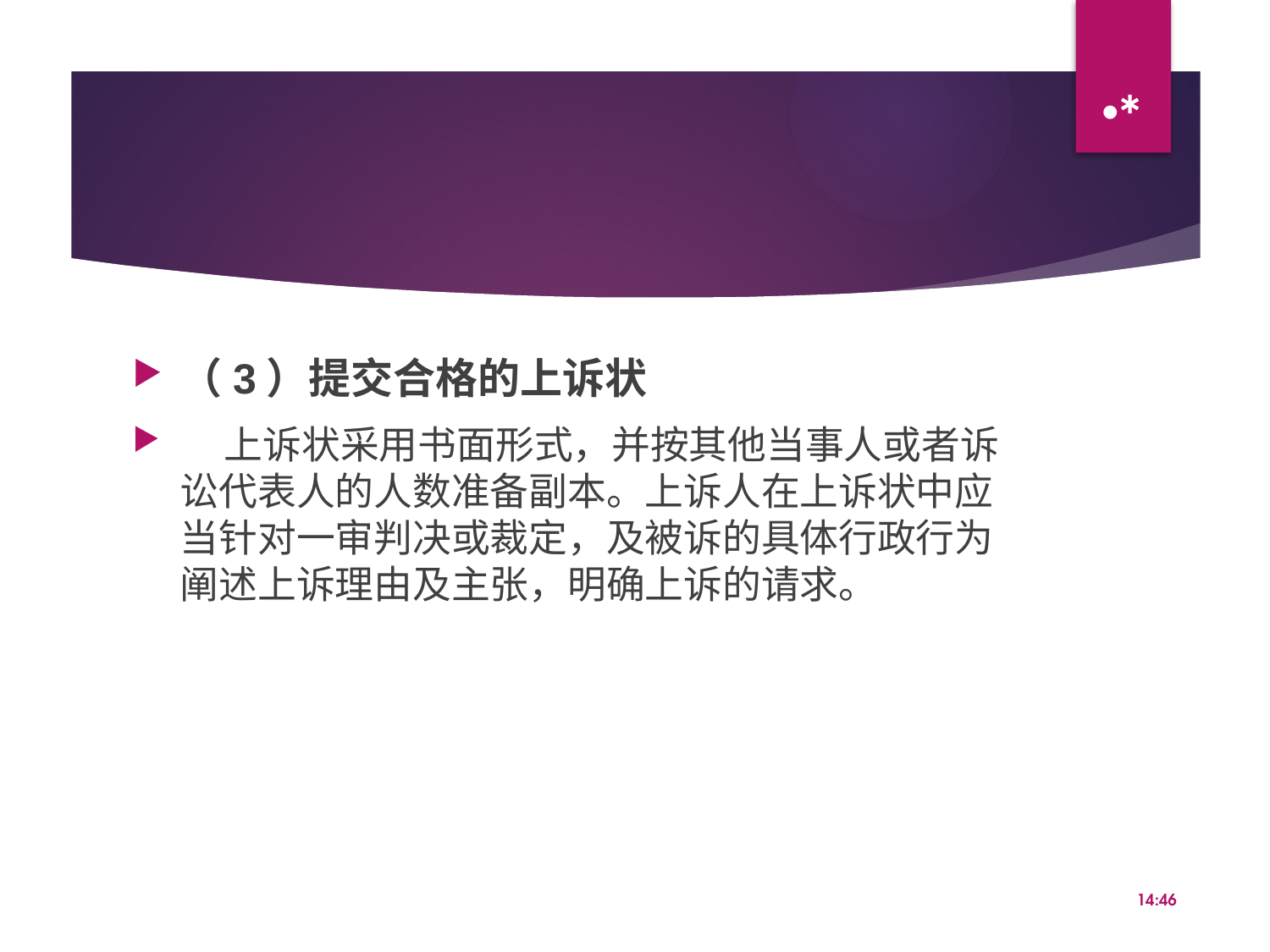

*
#
（3）提交合格的上诉状
    上诉状采用书面形式，并按其他当事人或者诉讼代表人的人数准备副本。上诉人在上诉状中应当针对一审判决或裁定，及被诉的具体行政行为阐述上诉理由及主张，明确上诉的请求。
14:46